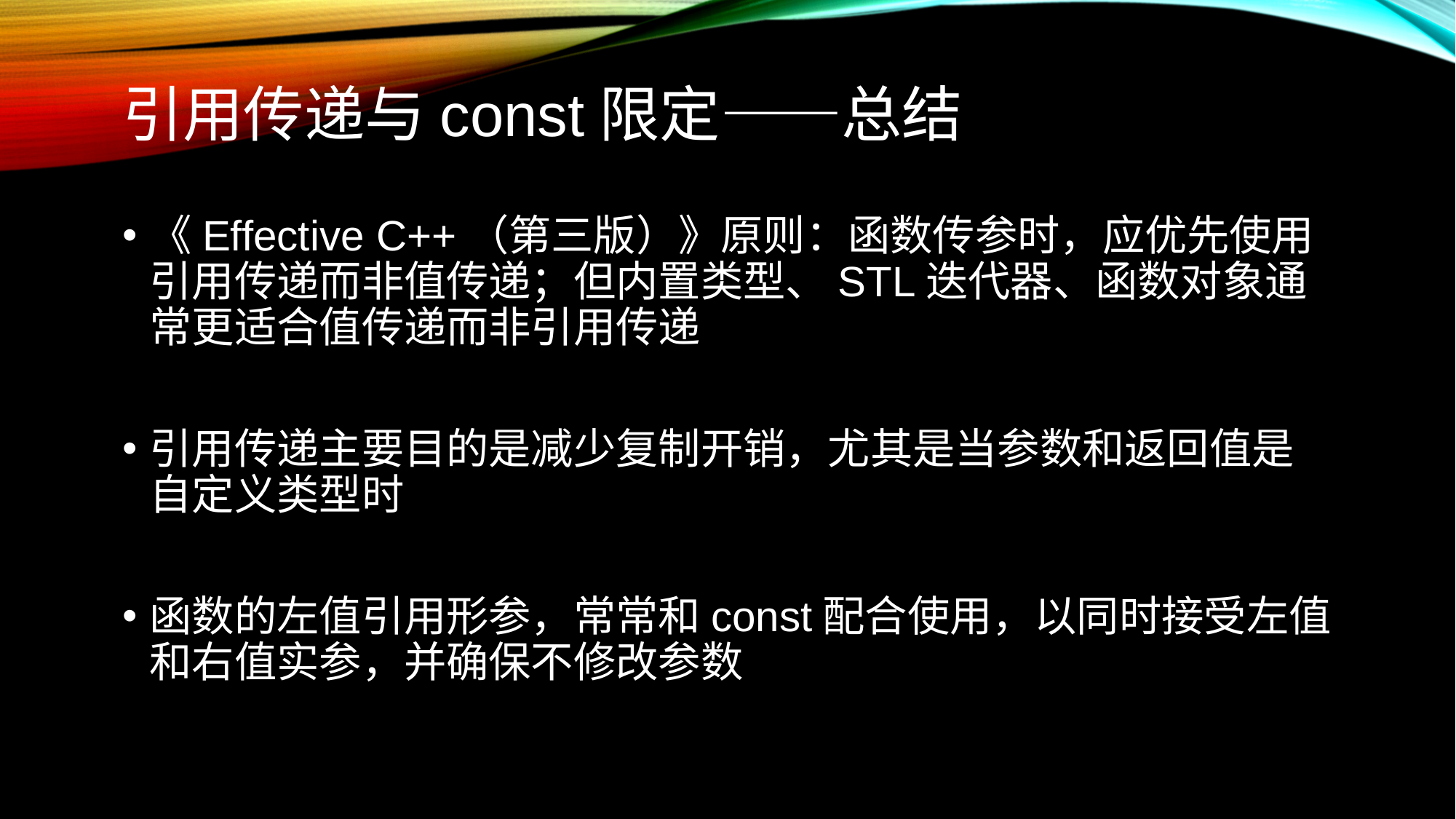

# 引用传递与const限定——总结
《Effective C++（第三版）》原则：函数传参时，应优先使用引用传递而非值传递；但内置类型、STL迭代器、函数对象通常更适合值传递而非引用传递

引用传递主要目的是减少复制开销，尤其是当参数和返回值是自定义类型时

函数的左值引用形参，常常和const配合使用，以同时接受左值和右值实参，并确保不修改参数